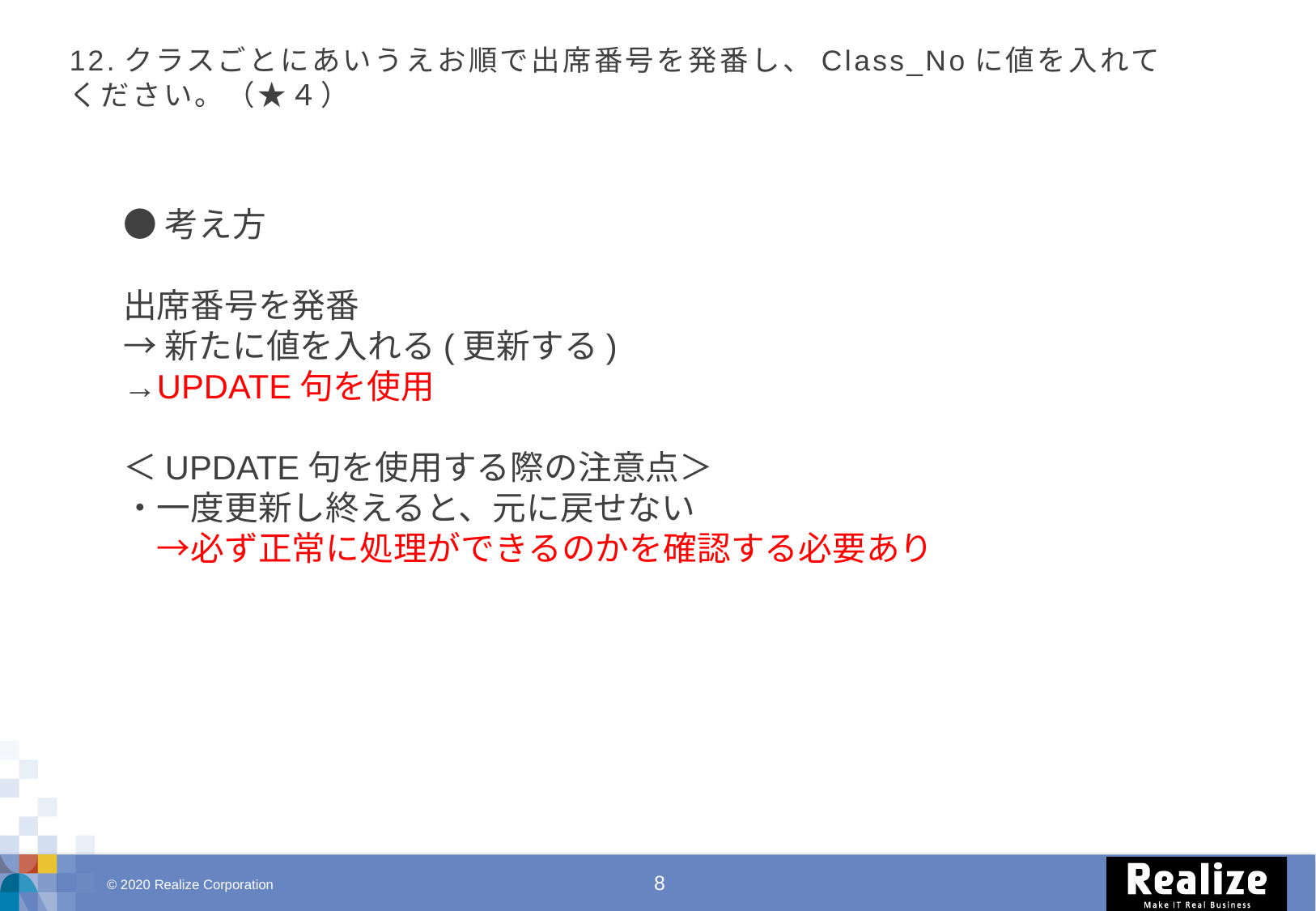

# 12.クラスごとにあいうえお順で出席番号を発番し、Class_Noに値を入れてください。（★４）
●考え方

出席番号を発番
→新たに値を入れる(更新する)
→UPDATE句を使用

＜UPDATE句を使用する際の注意点＞
・一度更新し終えると、元に戻せない
　→必ず正常に処理ができるのかを確認する必要あり